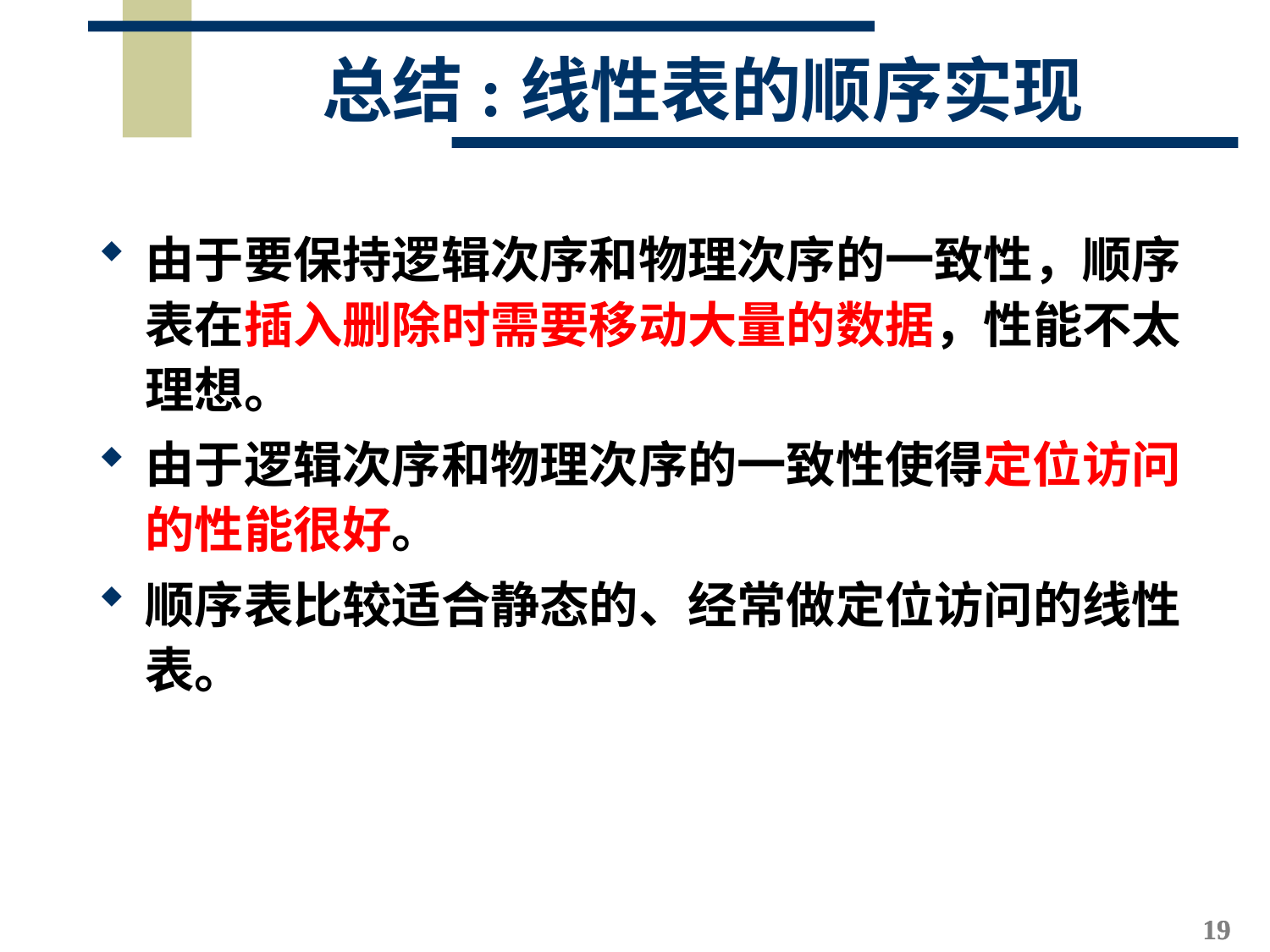

# 总结:线性表的顺序实现
由于要保持逻辑次序和物理次序的一致性，顺序表在插入删除时需要移动大量的数据，性能不太理想。
由于逻辑次序和物理次序的一致性使得定位访问的性能很好。
顺序表比较适合静态的、经常做定位访问的线性表。